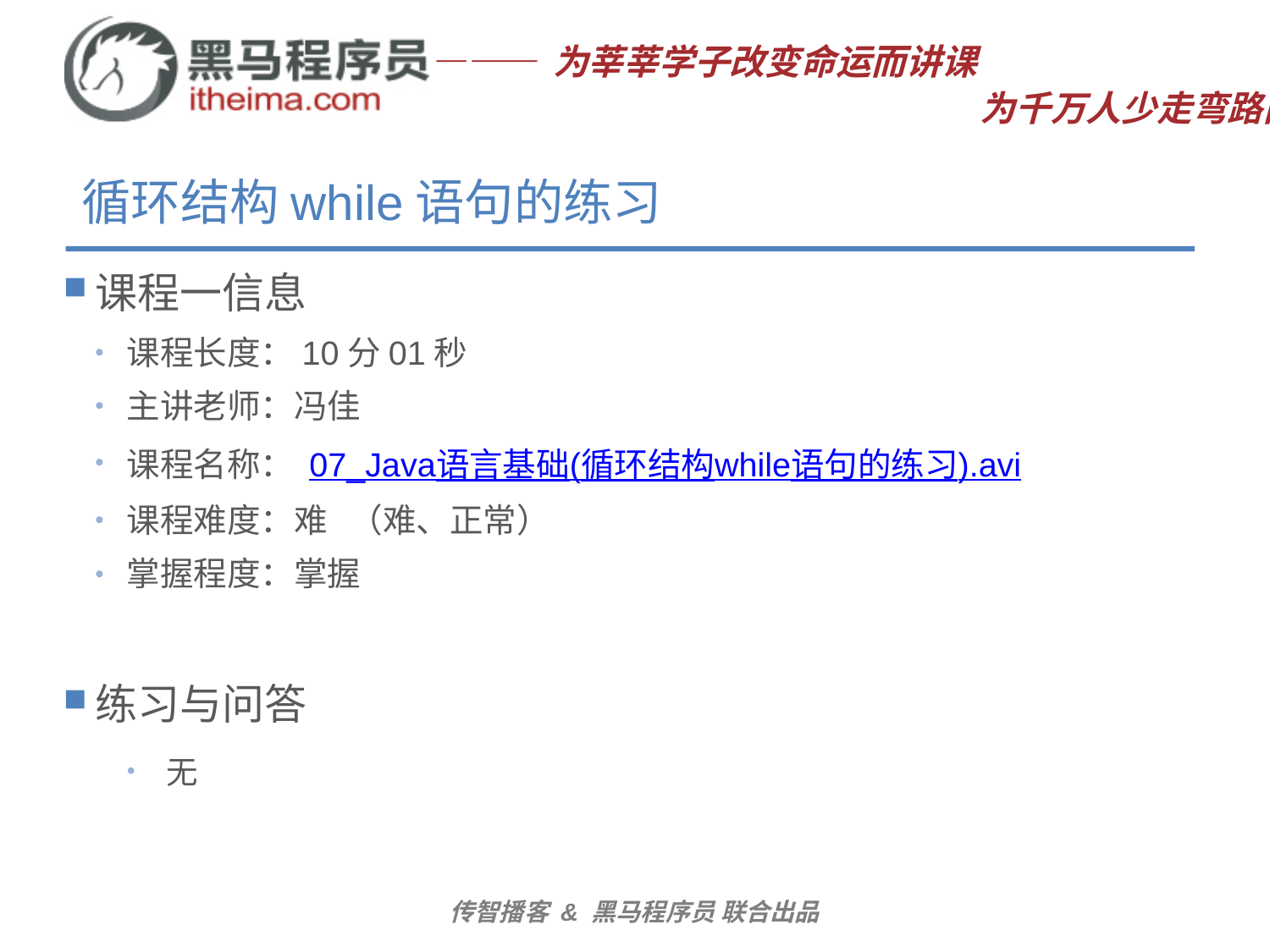

# 循环结构while语句的练习
课程一信息
课程长度：10分01秒
主讲老师：冯佳
课程名称： 07_Java语言基础(循环结构while语句的练习).avi
课程难度：难   （难、正常）
掌握程度：掌握

练习与问答
无